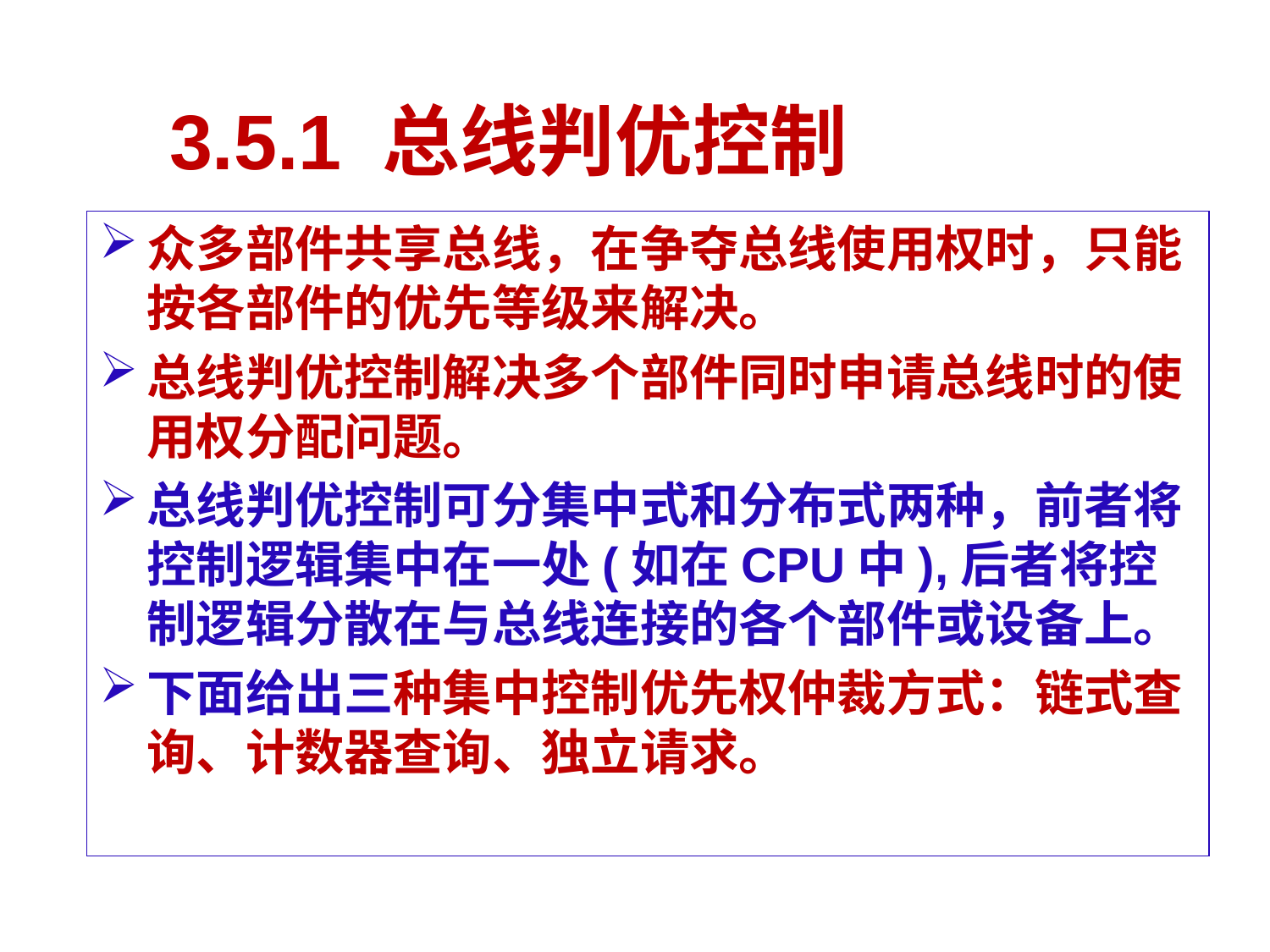

# 3.5.1 总线判优控制
众多部件共享总线，在争夺总线使用权时，只能按各部件的优先等级来解决。
总线判优控制解决多个部件同时申请总线时的使用权分配问题。
总线判优控制可分集中式和分布式两种，前者将控制逻辑集中在一处(如在CPU中),后者将控制逻辑分散在与总线连接的各个部件或设备上。
下面给出三种集中控制优先权仲裁方式：链式查询、计数器查询、独立请求。